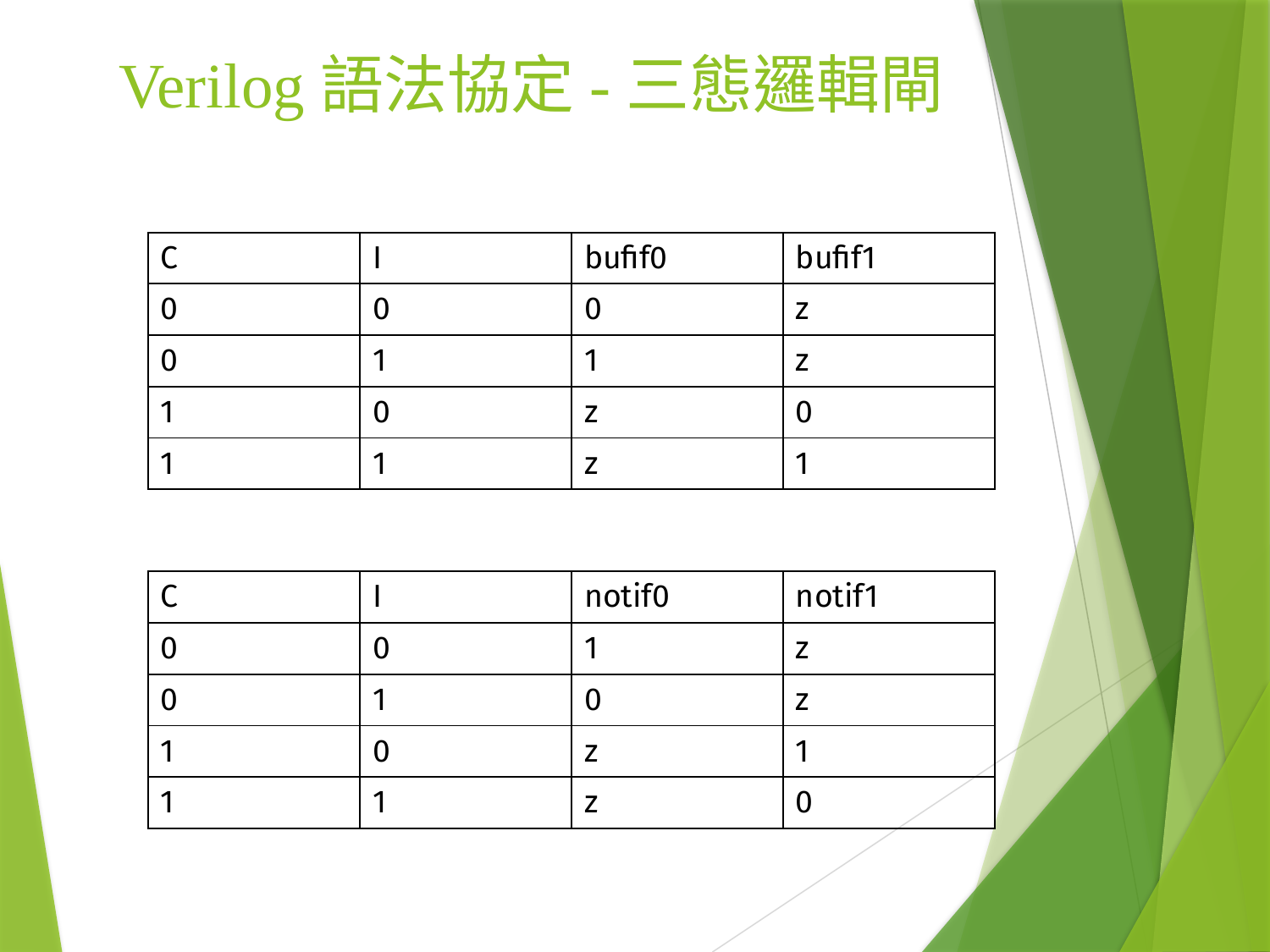

# Verilog語法協定-三態邏輯閘
| C | I | bufif0 | bufif1 |
| --- | --- | --- | --- |
| 0 | 0 | 0 | z |
| 0 | 1 | 1 | z |
| 1 | 0 | z | 0 |
| 1 | 1 | z | 1 |
| C | I | notif0 | notif1 |
| --- | --- | --- | --- |
| 0 | 0 | 1 | z |
| 0 | 1 | 0 | z |
| 1 | 0 | z | 1 |
| 1 | 1 | z | 0 |